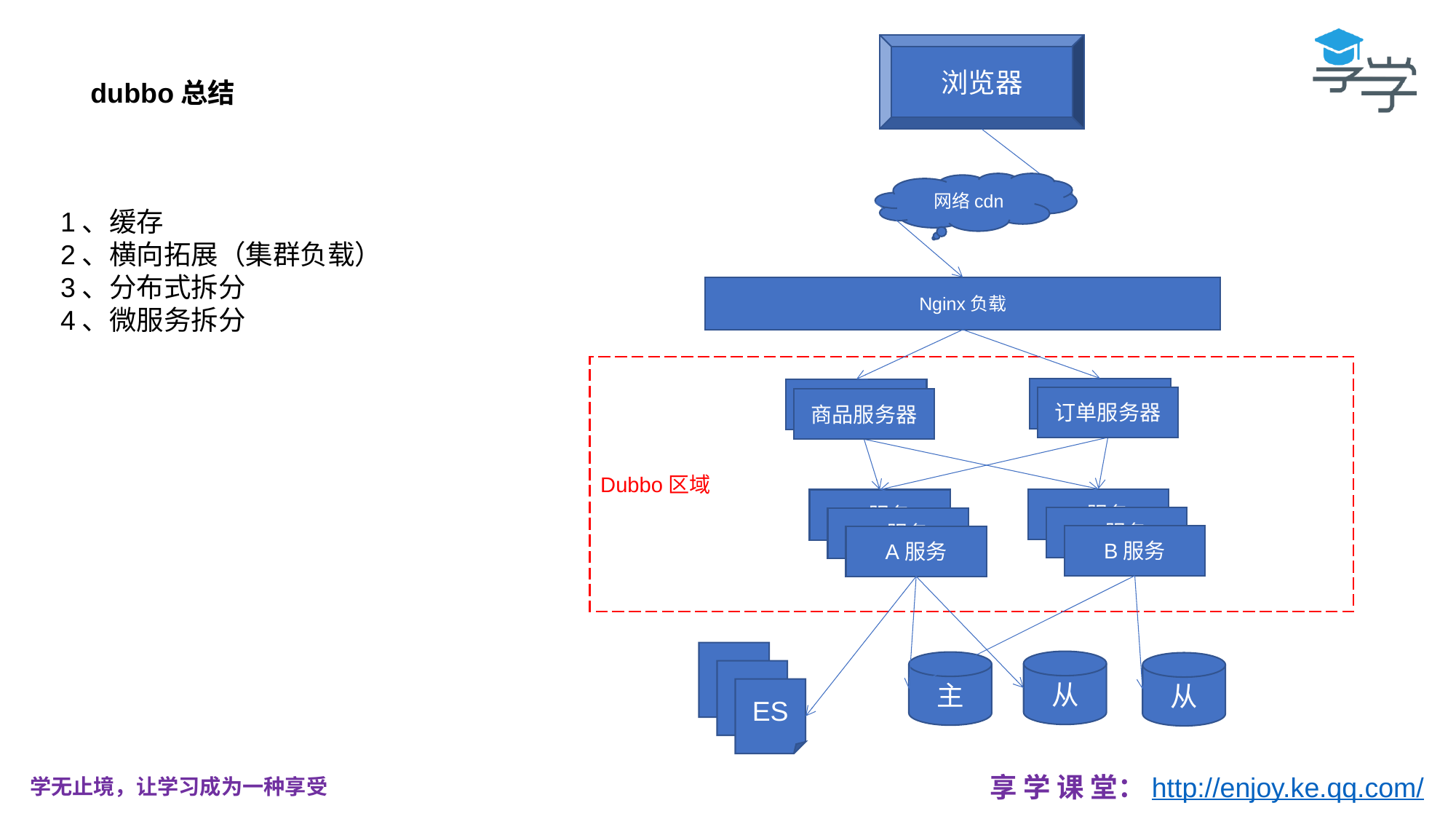

浏览器
dubbo总结
网络cdn
1、缓存
2、横向拓展（集群负载）
3、分布式拆分
4、微服务拆分
Nginx负载
Dubbo区域
订单服务器
商品服务器
订单服务器
商品服务器
B服务
A服务
B服务
A服务
B服务
A服务

从
主
从

ES